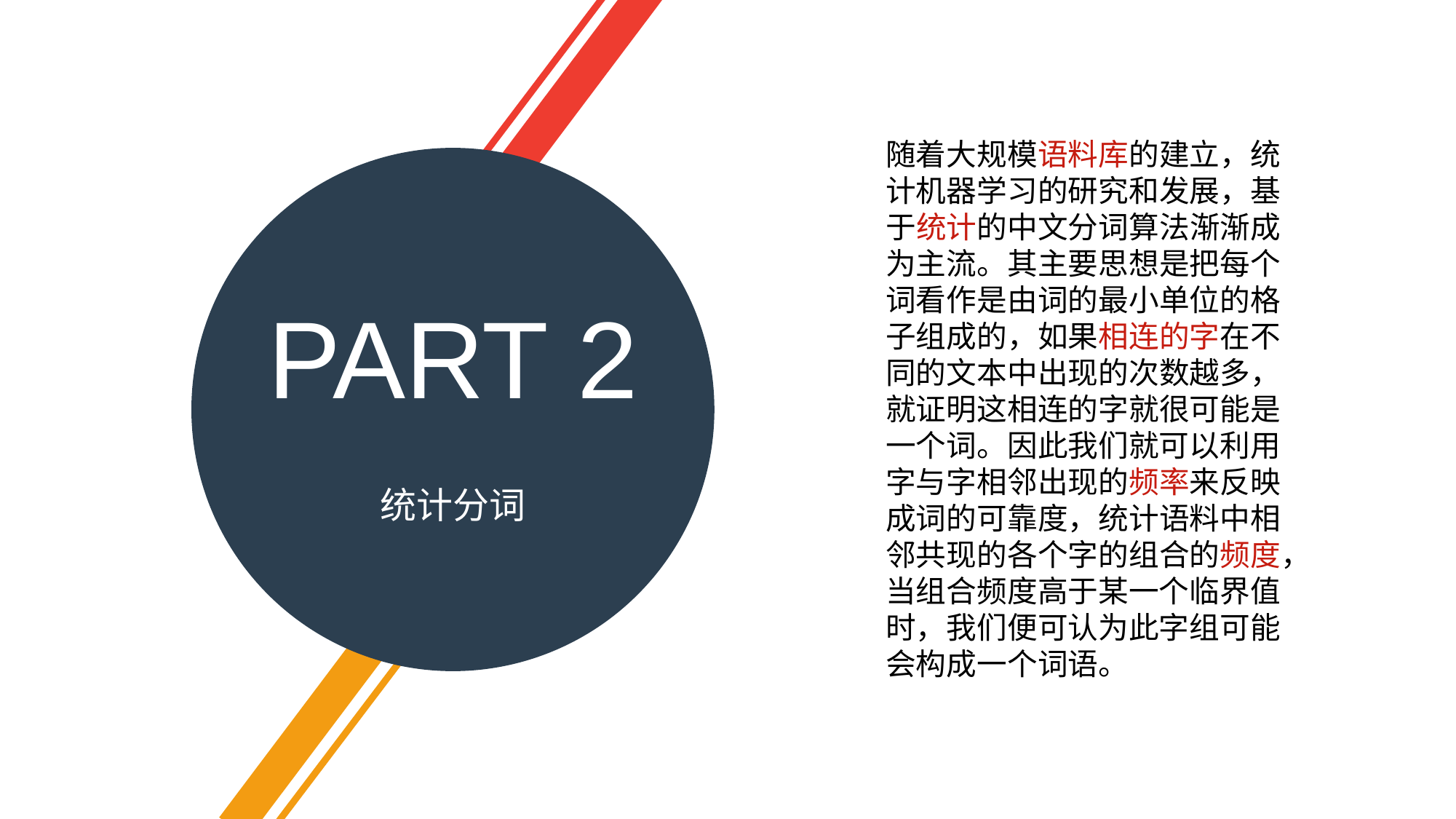

随着大规模语料库的建立，统计机器学习的研究和发展，基于统计的中文分词算法渐渐成为主流。其主要思想是把每个词看作是由词的最小单位的格子组成的，如果相连的字在不同的文本中出现的次数越多，就证明这相连的字就很可能是一个词。因此我们就可以利用字与字相邻出现的频率来反映成词的可靠度，统计语料中相邻共现的各个字的组合的频度，当组合频度高于某一个临界值时，我们便可认为此字组可能会构成一个词语。

PART 2
统计分词